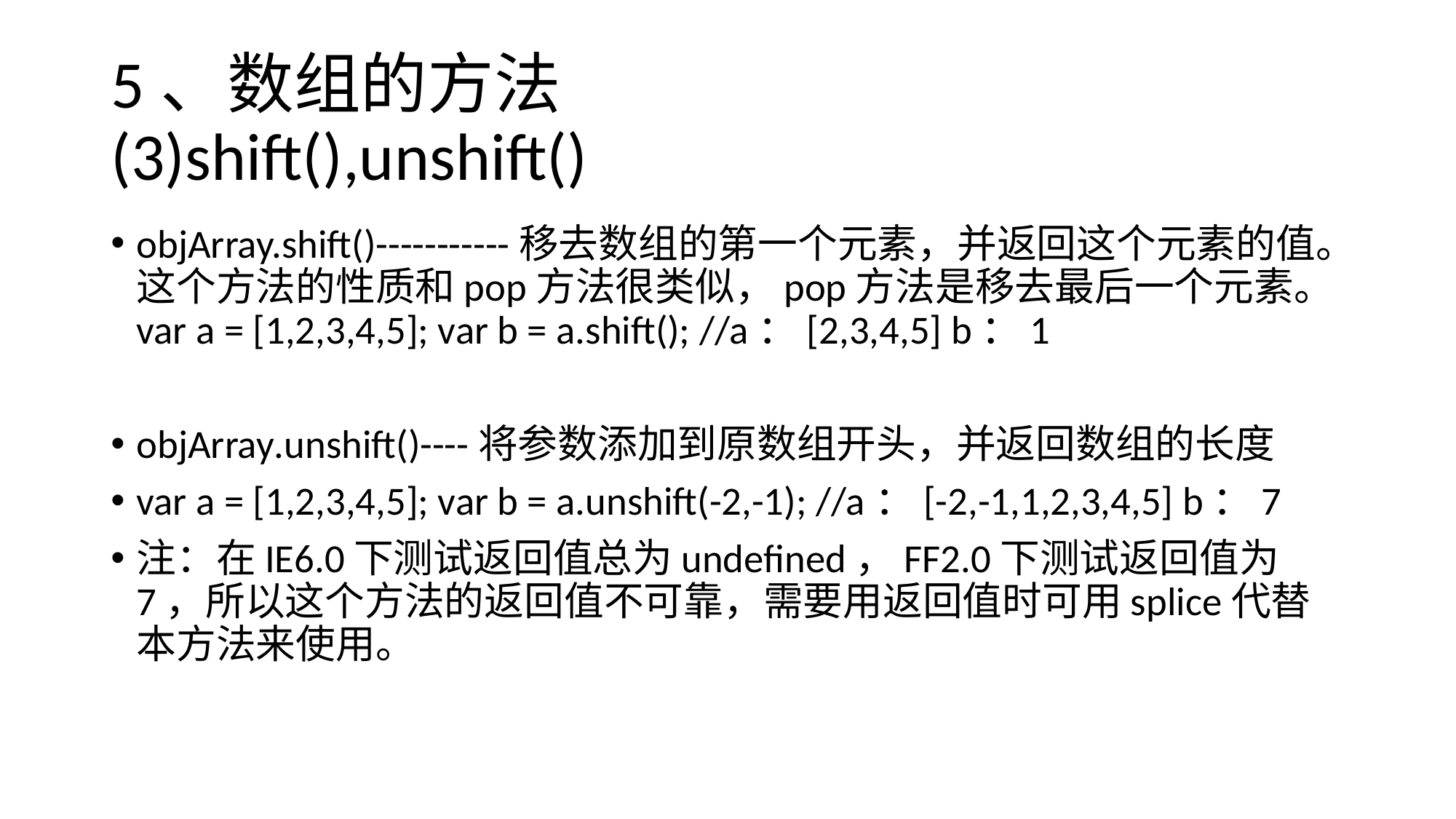

# 5、数组的方法 (3)shift(),unshift()
objArray.shift()-----------移去数组的第一个元素，并返回这个元素的值。这个方法的性质和pop方法很类似，pop方法是移去最后一个元素。 var a = [1,2,3,4,5]; var b = a.shift(); //a：[2,3,4,5] b：1

objArray.unshift()----将参数添加到原数组开头，并返回数组的长度
var a = [1,2,3,4,5]; var b = a.unshift(-2,-1); //a：[-2,-1,1,2,3,4,5] b：7
注：在IE6.0下测试返回值总为undefined，FF2.0下测试返回值为7，所以这个方法的返回值不可靠，需要用返回值时可用splice代替本方法来使用。